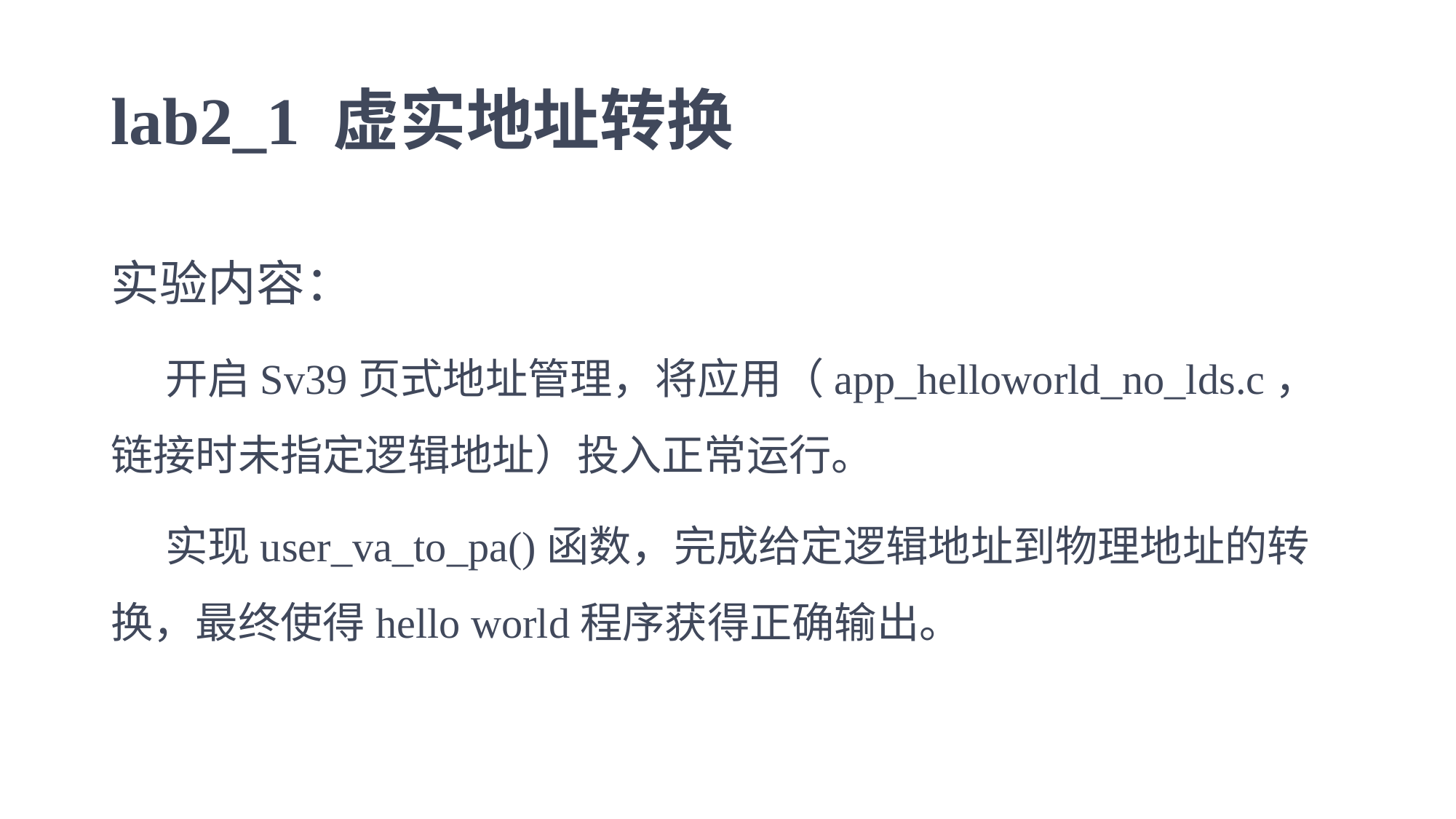

# lab2_1 虚实地址转换
实验内容：
开启Sv39页式地址管理，将应用（app_helloworld_no_lds.c，链接时未指定逻辑地址）投入正常运行。
实现user_va_to_pa()函数，完成给定逻辑地址到物理地址的转换，最终使得hello world程序获得正确输出。